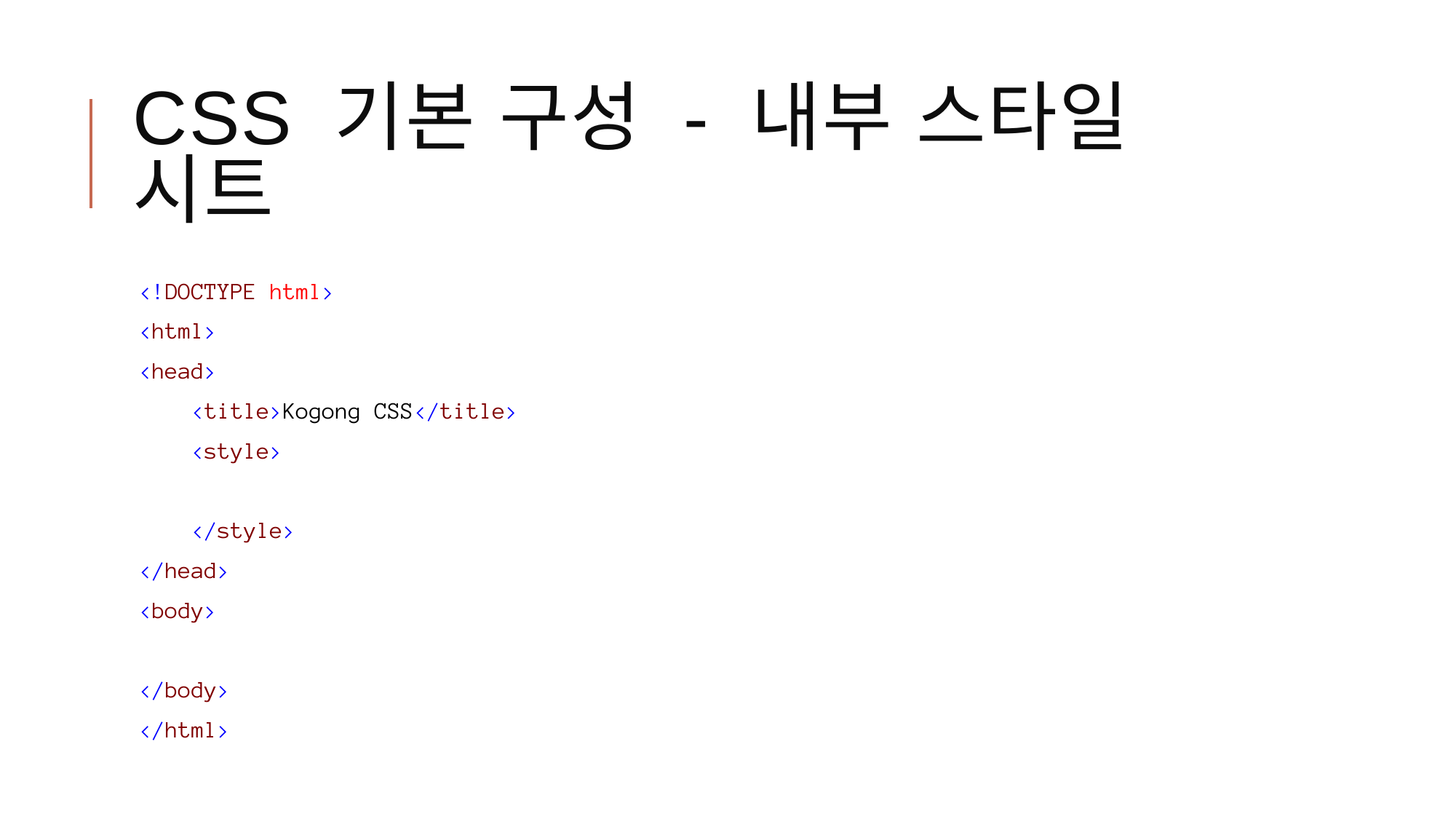

# CSS 기본 구성 - 내부 스타일 시트
<!DOCTYPE html>
<html>
<head>
    <title>Kogong CSS</title>
    <style>

    </style>
</head>
<body>

</body>
</html>